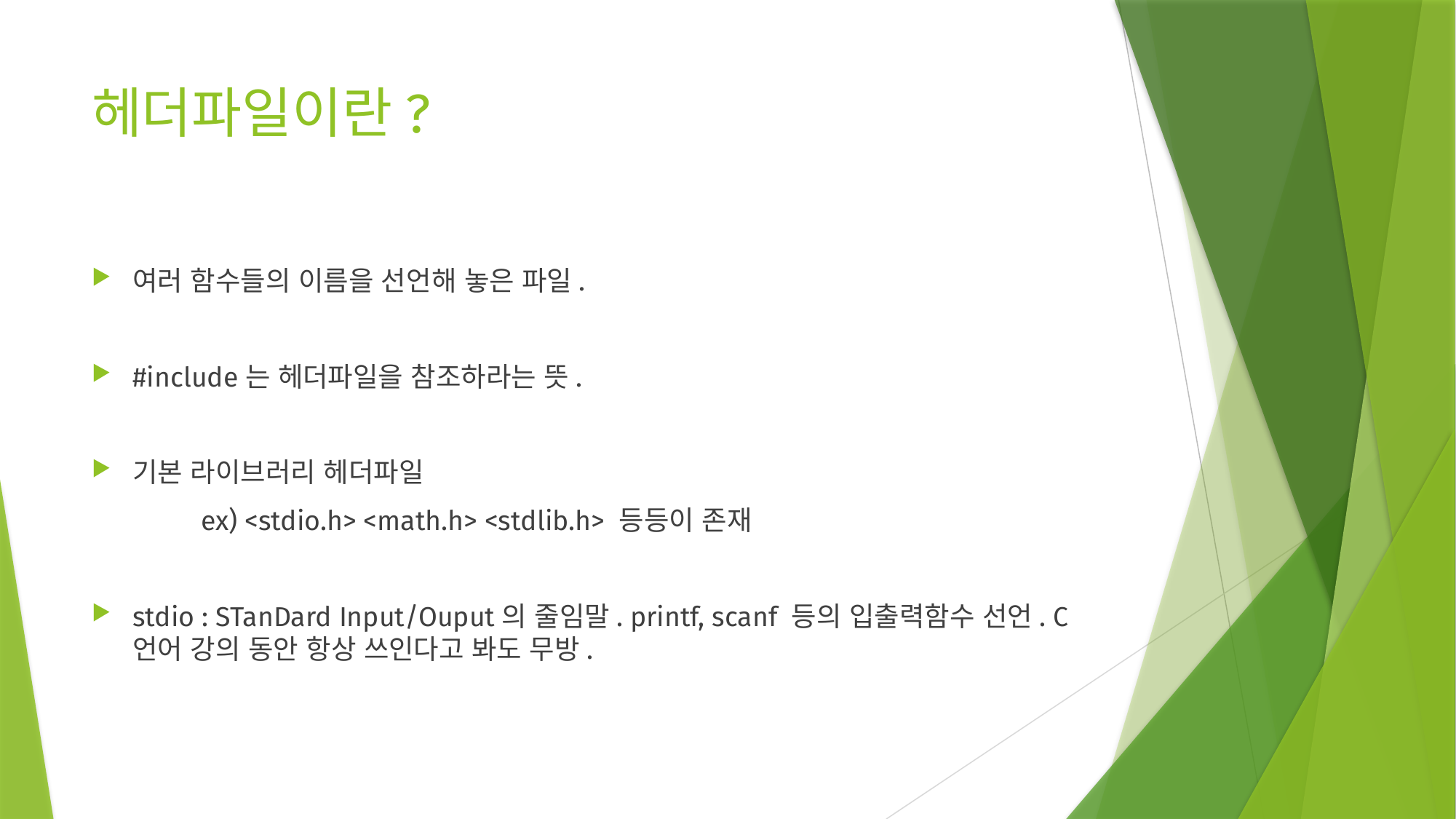

# 헤더파일이란?
여러 함수들의 이름을 선언해 놓은 파일.

#include는 헤더파일을 참조하라는 뜻.

기본 라이브러리 헤더파일
	ex) <stdio.h> <math.h> <stdlib.h> 등등이 존재

stdio : STanDard Input/Ouput의 줄임말. printf, scanf 등의 입출력함수 선언. C언어 강의 동안 항상 쓰인다고 봐도 무방.